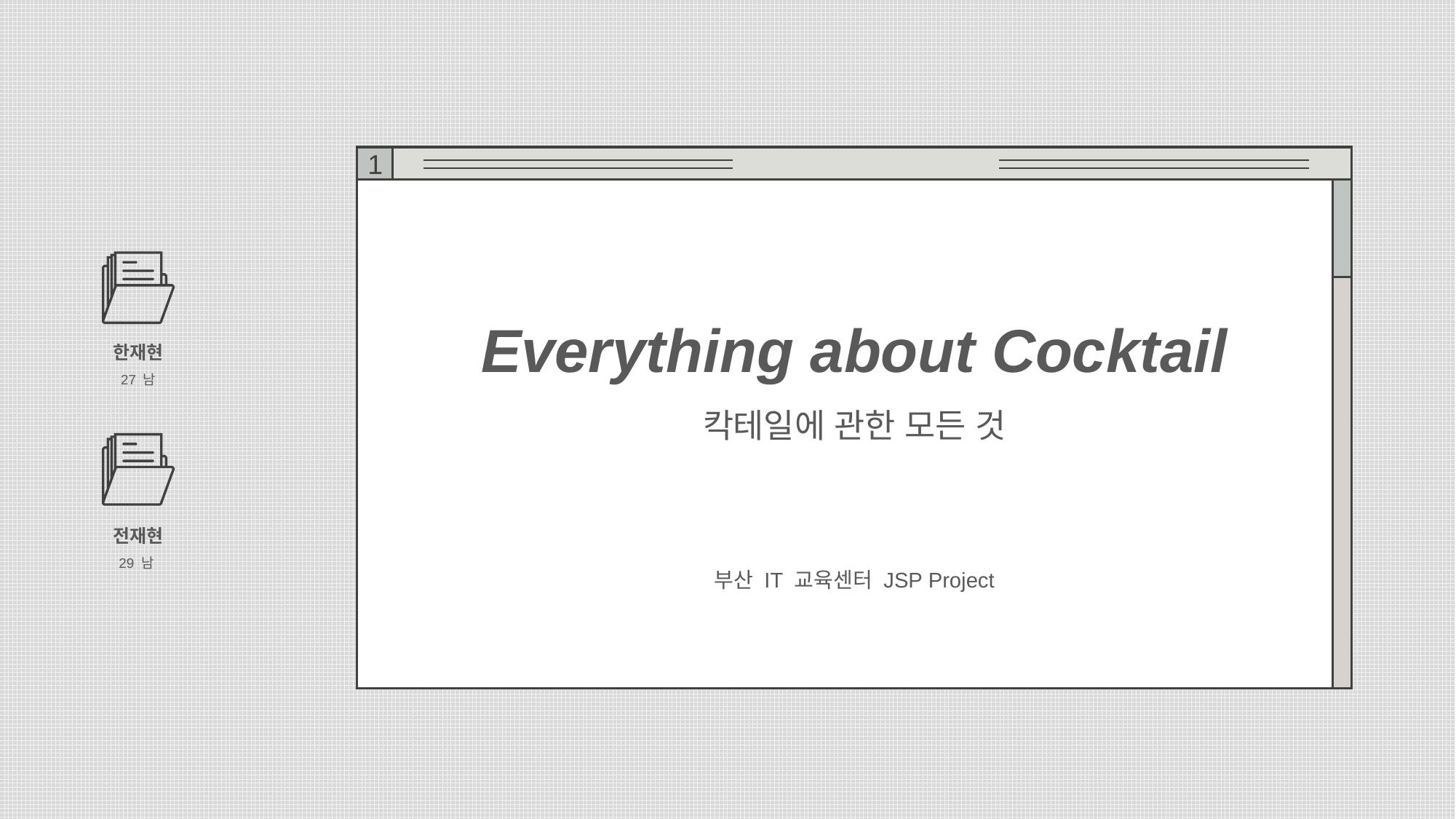

1
Everything about Cocktail
칵테일에 관한 모든 것

부산 IT 교육센터 JSP Project

한재현
27 남

전재현
29 남